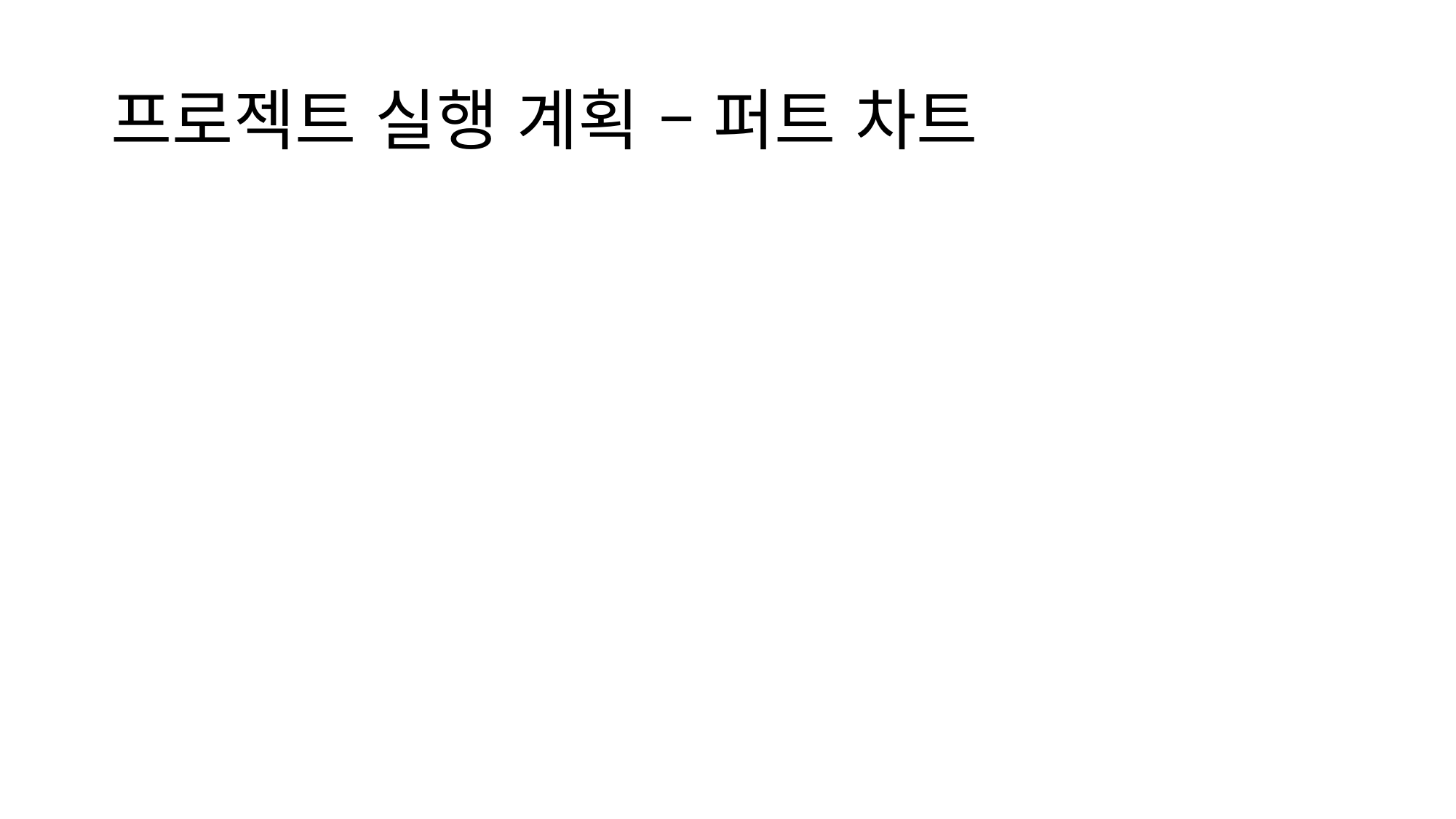

# 프로젝트 실행 계획 – 퍼트 차트